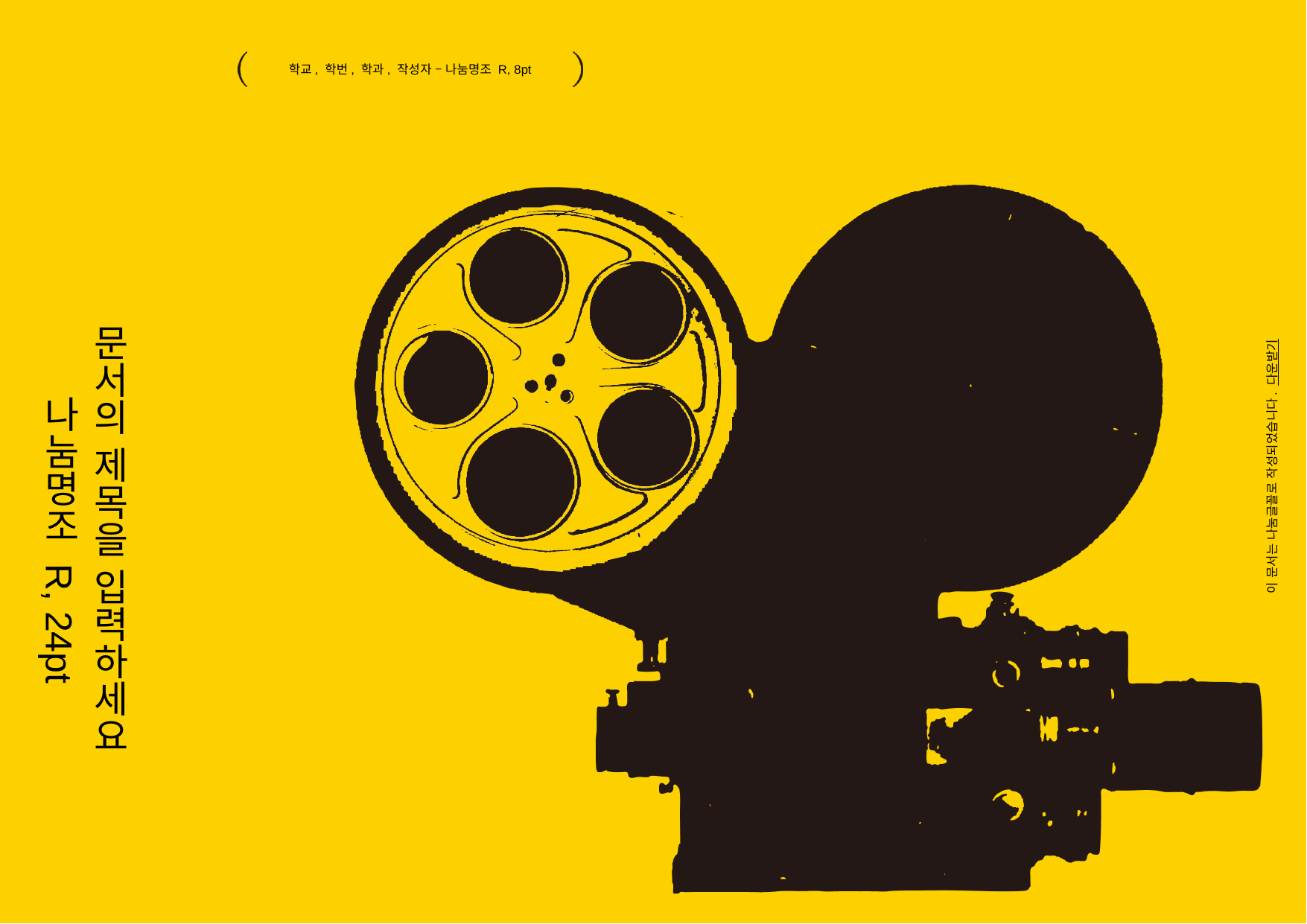

학교, 학번, 학과, 작성자 – 나눔명조 R, 8pt
문서의 제목을 입력하세요
나눔명조 R, 24pt
이 문서는 나눔글꼴로 작성되었습니다. 다운받기